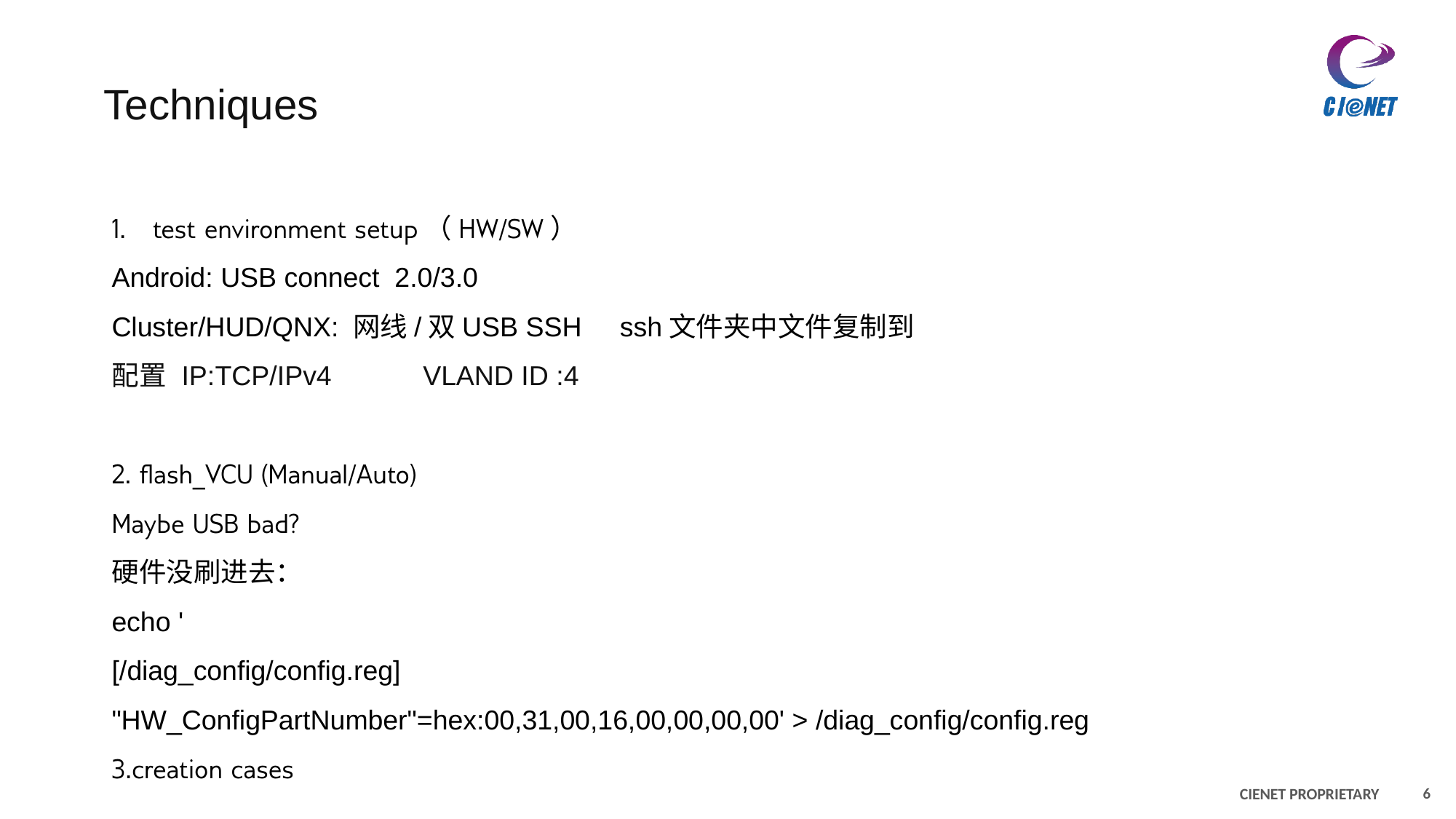

# Techniques
test environment setup（HW/SW）
Android: USB connect  2.0/3.0
Cluster/HUD/QNX: 网线/双USB SSH     ssh文件夹中文件复制到
配置 IP:TCP/IPv4            VLAND ID :4

2. flash_VCU (Manual/Auto)
Maybe USB bad?
硬件没刷进去：
echo '
[/diag_config/config.reg]
"HW_ConfigPartNumber"=hex:00,31,00,16,00,00,00,00' > /diag_config/config.reg
3.creation cases

6
CIENET PROPRIETARY